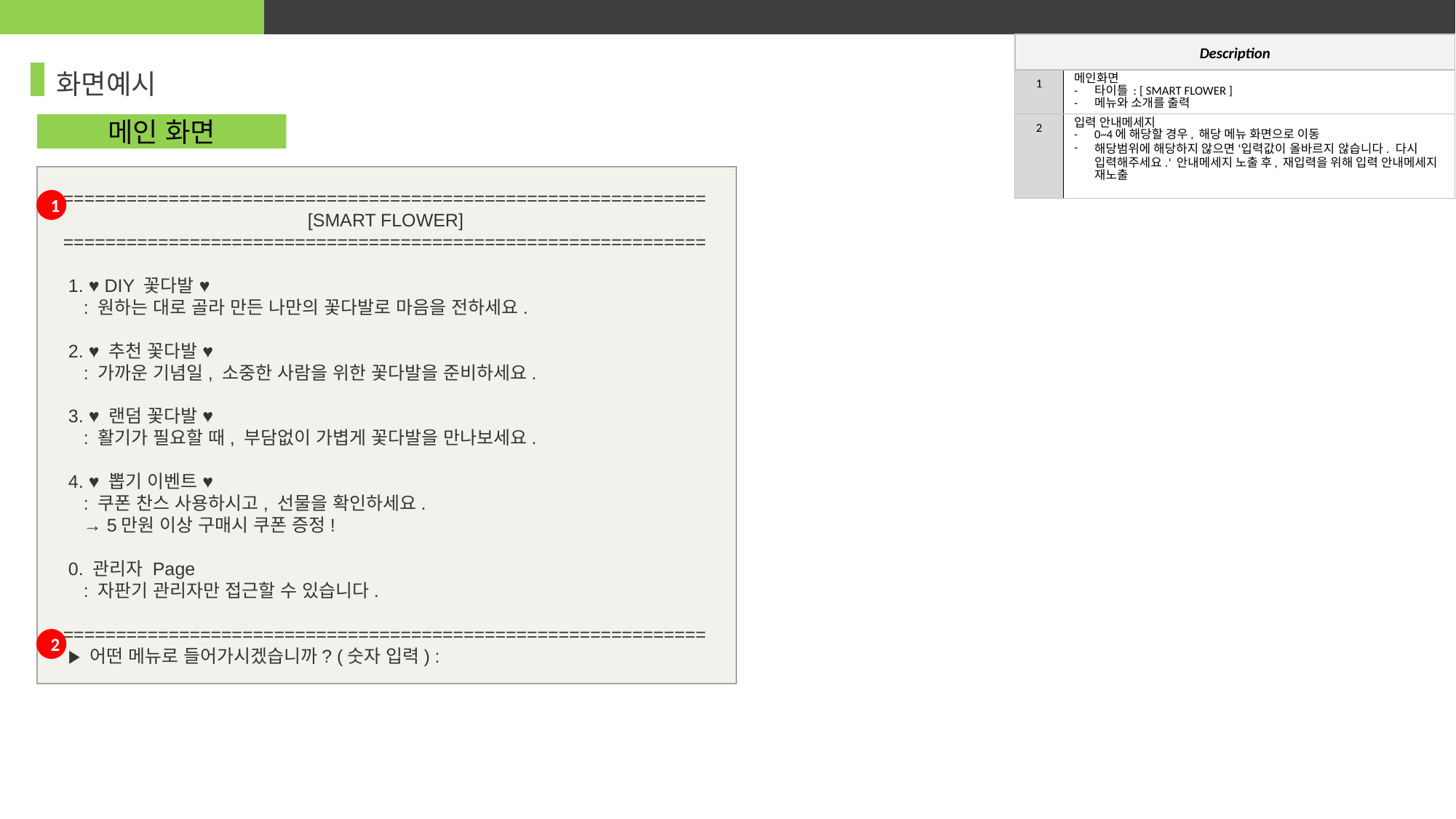

Description
화면예시
| 1 | 메인화면 타이틀 : [ SMART FLOWER ] 메뉴와 소개를 출력 |
| --- | --- |
| 2 | 입력 안내메세지 0~4에 해당할 경우, 해당 메뉴 화면으로 이동 해당범위에 해당하지 않으면 ‘입력값이 올바르지 않습니다. 다시 입력해주세요.‘ 안내메세지 노출 후, 재입력을 위해 입력 안내메세지 재노출 |
메인 화면

=============================================================
                                                [SMART FLOWER]
=============================================================

 1. ♥ DIY 꽃다발 ♥
    : 원하는 대로 골라 만든 나만의 꽃다발로 마음을 전하세요.

 2. ♥ 추천 꽃다발 ♥
    : 가까운 기념일, 소중한 사람을 위한 꽃다발을 준비하세요.

 3. ♥ 랜덤 꽃다발 ♥
    : 활기가 필요할 때, 부담없이 가볍게 꽃다발을 만나보세요.

 4. ♥ 뽑기 이벤트 ♥
    : 쿠폰 찬스 사용하시고, 선물을 확인하세요.
    → 5만원 이상 구매시 쿠폰 증정!

 0. 관리자 Page
    : 자판기 관리자만 접근할 수 있습니다.

=============================================================
 ▶ 어떤 메뉴로 들어가시겠습니까? (숫자 입력) :
1
2